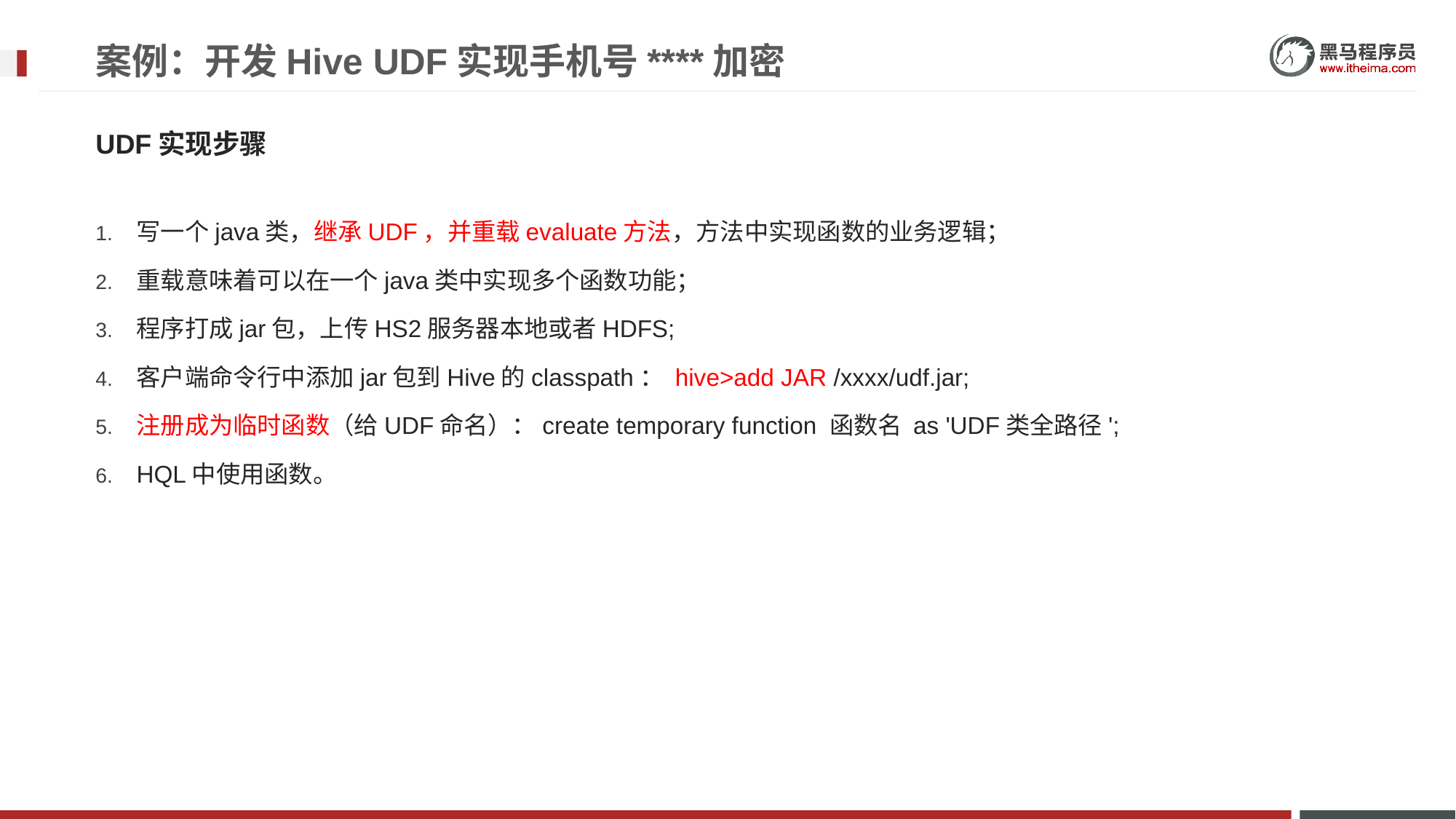

# 案例：开发Hive UDF实现手机号****加密
UDF实现步骤
写一个java类，继承UDF，并重载evaluate方法，方法中实现函数的业务逻辑；
重载意味着可以在一个java类中实现多个函数功能；
程序打成jar包，上传HS2服务器本地或者HDFS;
客户端命令行中添加jar包到Hive的classpath： hive>add JAR /xxxx/udf.jar;
注册成为临时函数（给UDF命名）：create temporary function 函数名 as 'UDF类全路径';
HQL中使用函数。